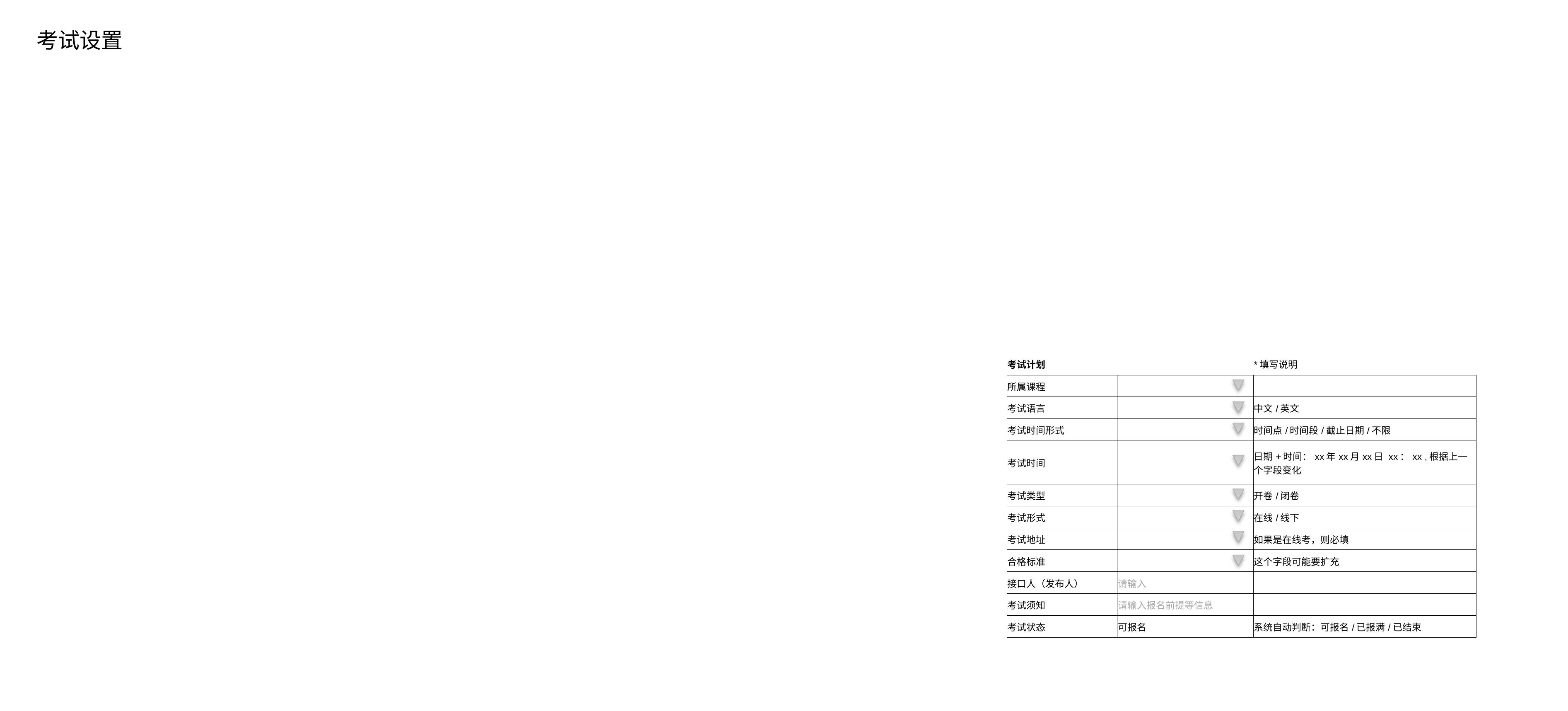

考试设置
| 考试计划 |  | \*填写说明 |
| --- | --- | --- |
| 所属课程 |  |  |
| 考试语言 |  | 中文/英文 |
| 考试时间形式 |  | 时间点/时间段/截止日期/不限 |
| 考试时间 |  | 日期+时间：xx年xx月xx日 xx：xx ,根据上一个字段变化 |
| 考试类型 |  | 开卷/闭卷 |
| 考试形式 |  | 在线/线下 |
| 考试地址 |  | 如果是在线考，则必填 |
| 合格标准 |  | 这个字段可能要扩充 |
| 接口人（发布人） | 请输入 |  |
| 考试须知 | 请输入报名前提等信息 |  |
| 考试状态 | 可报名 | 系统自动判断：可报名/已报满/已结束 |